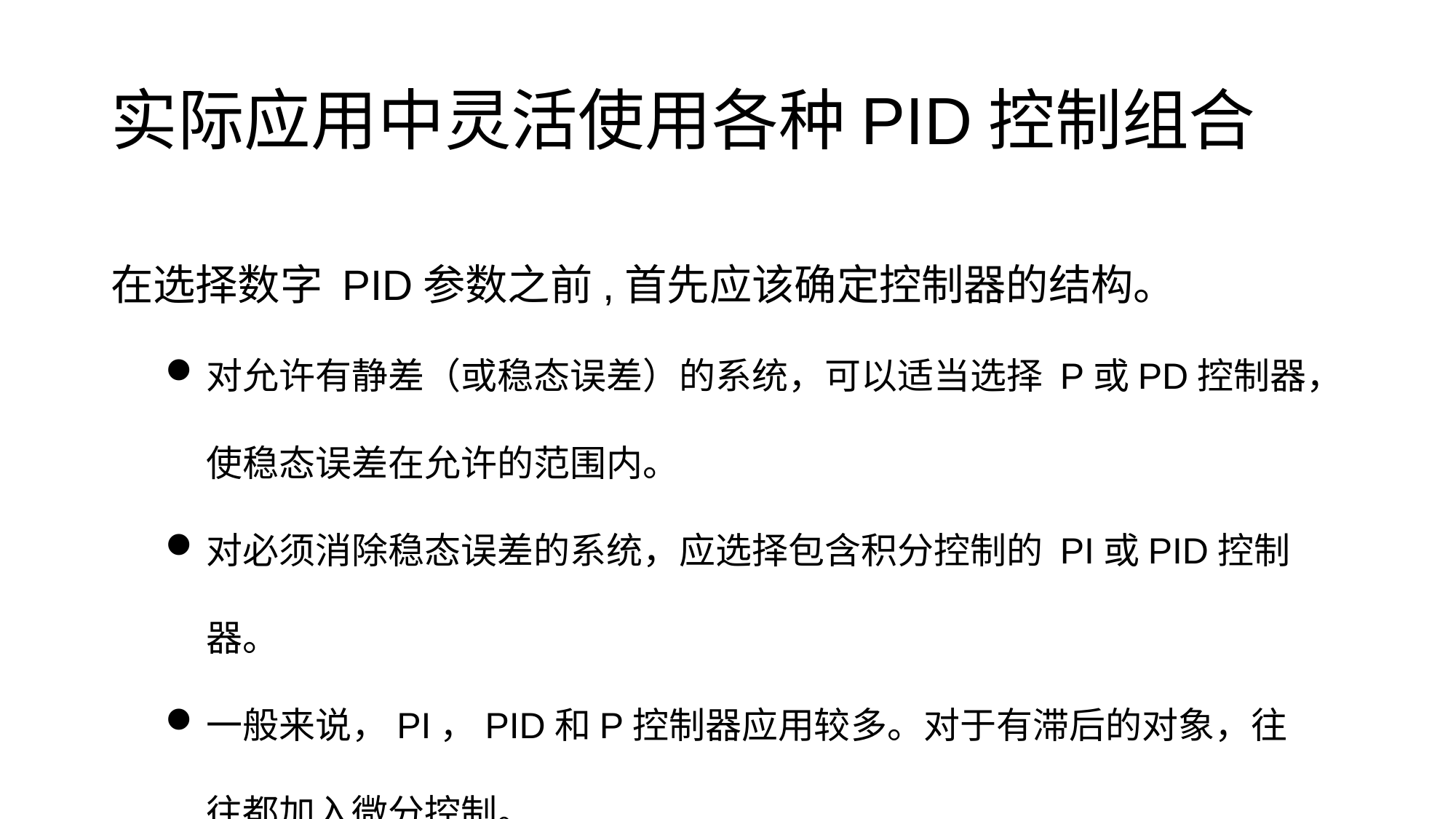

# 实际应用中灵活使用各种PID控制组合
在选择数字 PID参数之前,首先应该确定控制器的结构。
对允许有静差（或稳态误差）的系统，可以适当选择 P或PD控制器，使稳态误差在允许的范围内。
对必须消除稳态误差的系统，应选择包含积分控制的 PI或PID控制器。
一般来说，PI，PID和P控制器应用较多。对于有滞后的对象，往往都加入微分控制。